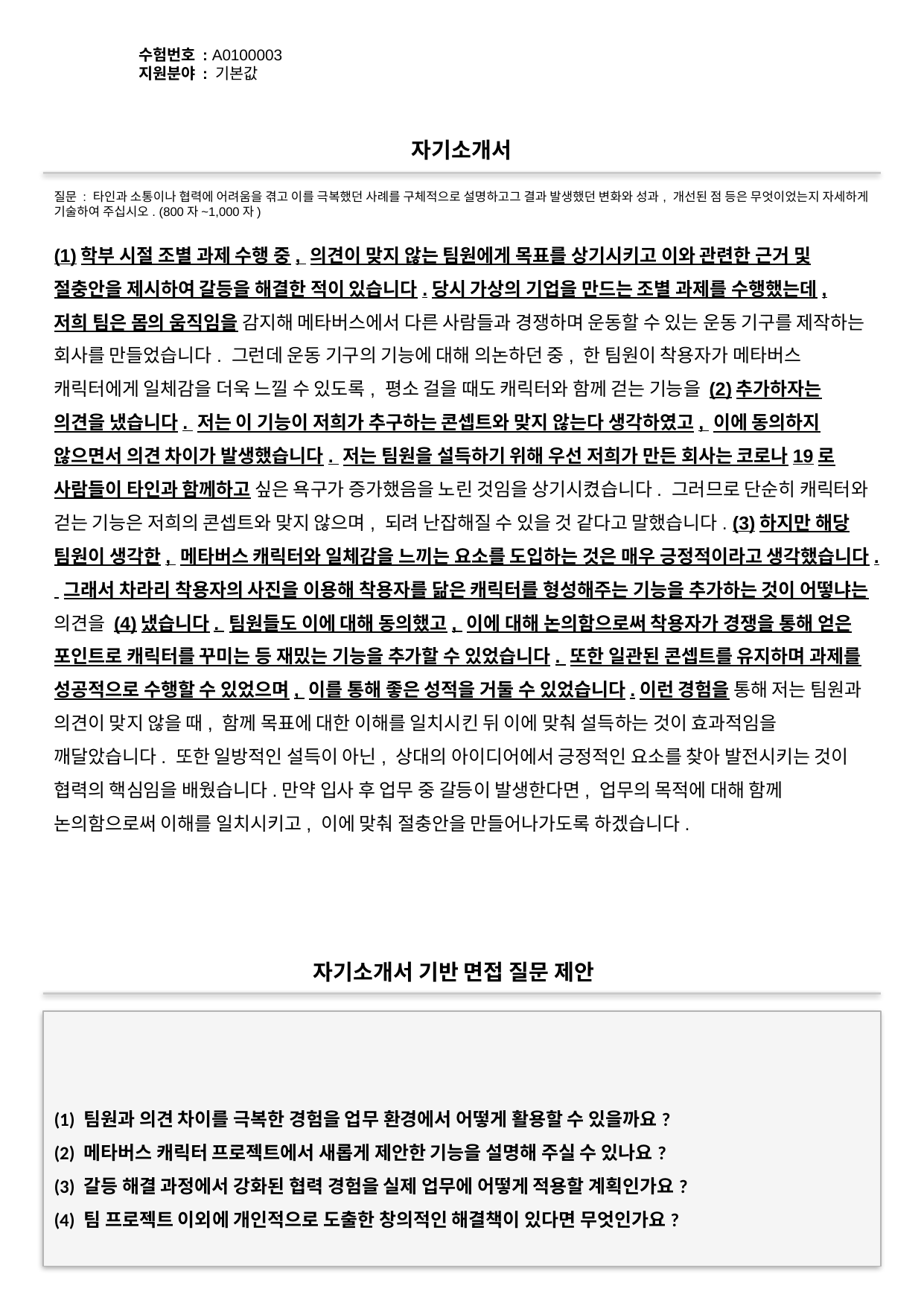

수험번호 : A0100003
지원분야 : 기본값
#

자기소개서

질문 : 타인과 소통이나 협력에 어려움을 겪고 이를 극복했던 사례를 구체적으로 설명하고그 결과 발생했던 변화와 성과, 개선된 점 등은 무엇이었는지 자세하게 기술하여 주십시오. (800자~1,000자)

(1)학부 시절 조별 과제 수행 중, 의견이 맞지 않는 팀원에게 목표를 상기시키고 이와 관련한 근거 및 절충안을 제시하여 갈등을 해결한 적이 있습니다.당시 가상의 기업을 만드는 조별 과제를 수행했는데, 저희 팀은 몸의 움직임을 감지해 메타버스에서 다른 사람들과 경쟁하며 운동할 수 있는 운동 기구를 제작하는 회사를 만들었습니다. 그런데 운동 기구의 기능에 대해 의논하던 중, 한 팀원이 착용자가 메타버스 캐릭터에게 일체감을 더욱 느낄 수 있도록, 평소 걸을 때도 캐릭터와 함께 걷는 기능을 (2)추가하자는 의견을 냈습니다. 저는 이 기능이 저희가 추구하는 콘셉트와 맞지 않는다 생각하였고, 이에 동의하지 않으면서 의견 차이가 발생했습니다. 저는 팀원을 설득하기 위해 우선 저희가 만든 회사는 코로나19로 사람들이 타인과 함께하고 싶은 욕구가 증가했음을 노린 것임을 상기시켰습니다. 그러므로 단순히 캐릭터와 걷는 기능은 저희의 콘셉트와 맞지 않으며, 되려 난잡해질 수 있을 것 같다고 말했습니다. (3)하지만 해당 팀원이 생각한, 메타버스 캐릭터와 일체감을 느끼는 요소를 도입하는 것은 매우 긍정적이라고 생각했습니다. 그래서 차라리 착용자의 사진을 이용해 착용자를 닮은 캐릭터를 형성해주는 기능을 추가하는 것이 어떻냐는 의견을 (4)냈습니다. 팀원들도 이에 대해 동의했고, 이에 대해 논의함으로써 착용자가 경쟁을 통해 얻은 포인트로 캐릭터를 꾸미는 등 재밌는 기능을 추가할 수 있었습니다. 또한 일관된 콘셉트를 유지하며 과제를 성공적으로 수행할 수 있었으며, 이를 통해 좋은 성적을 거둘 수 있었습니다.이런 경험을 통해 저는 팀원과 의견이 맞지 않을 때, 함께 목표에 대한 이해를 일치시킨 뒤 이에 맞춰 설득하는 것이 효과적임을 깨달았습니다. 또한 일방적인 설득이 아닌, 상대의 아이디어에서 긍정적인 요소를 찾아 발전시키는 것이 협력의 핵심임을 배웠습니다.만약 입사 후 업무 중 갈등이 발생한다면, 업무의 목적에 대해 함께 논의함으로써 이해를 일치시키고, 이에 맞춰 절충안을 만들어나가도록 하겠습니다.

자기소개서 기반 면접 질문 제안

(1) 팀원과 의견 차이를 극복한 경험을 업무 환경에서 어떻게 활용할 수 있을까요?
(2) 메타버스 캐릭터 프로젝트에서 새롭게 제안한 기능을 설명해 주실 수 있나요?
(3) 갈등 해결 과정에서 강화된 협력 경험을 실제 업무에 어떻게 적용할 계획인가요?
(4) 팀 프로젝트 이외에 개인적으로 도출한 창의적인 해결책이 있다면 무엇인가요?